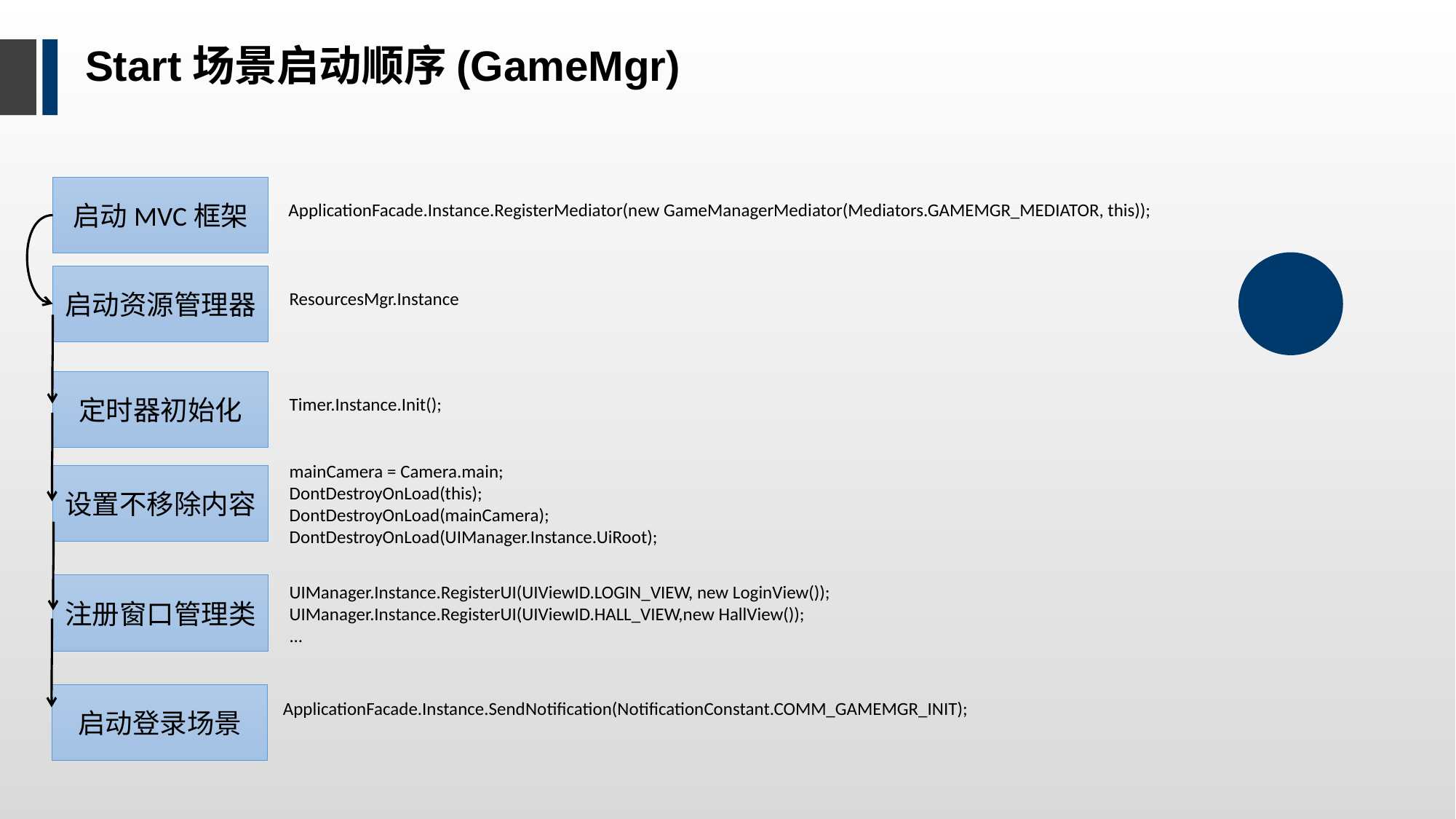

Start场景启动顺序(GameMgr)

启动MVC框架
ApplicationFacade.Instance.RegisterMediator(new GameManagerMediator(Mediators.GAMEMGR_MEDIATOR, this));

启动资源管理器
ResourcesMgr.Instance
定时器初始化
Timer.Instance.Init();
mainCamera = Camera.main;
DontDestroyOnLoad(this);
DontDestroyOnLoad(mainCamera);
DontDestroyOnLoad(UIManager.Instance.UiRoot);
设置不移除内容
注册窗口管理类
UIManager.Instance.RegisterUI(UIViewID.LOGIN_VIEW, new LoginView());
UIManager.Instance.RegisterUI(UIViewID.HALL_VIEW,new HallView());
...
启动登录场景
 ApplicationFacade.Instance.SendNotification(NotificationConstant.COMM_GAMEMGR_INIT);